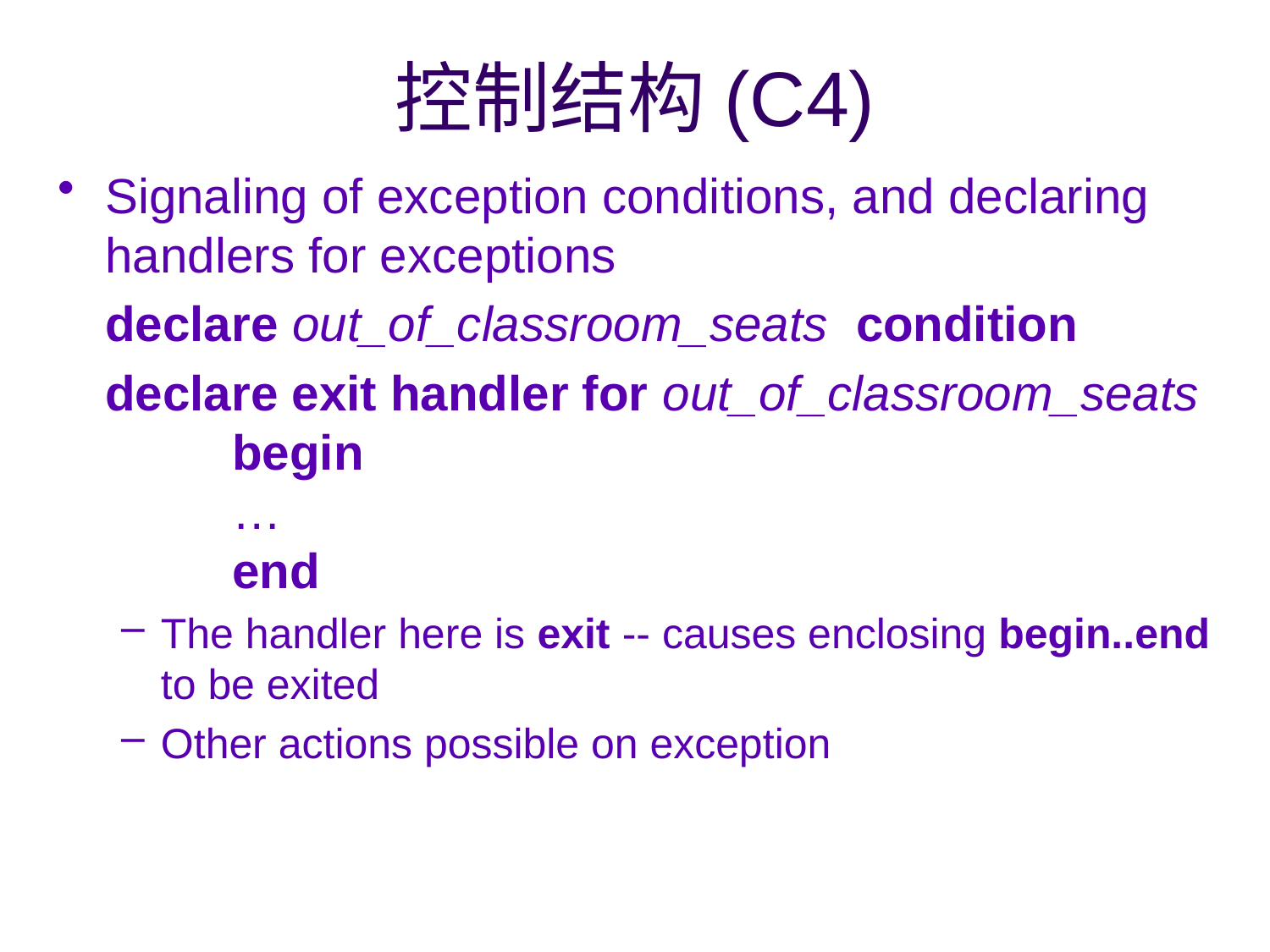

# 控制结构(C4)
Signaling of exception conditions, and declaring handlers for exceptions
	declare out_of_classroom_seats  condition
	declare exit handler for out_of_classroom_seats
	begin
	…
	end
The handler here is exit -- causes enclosing begin..end to be exited
Other actions possible on exception